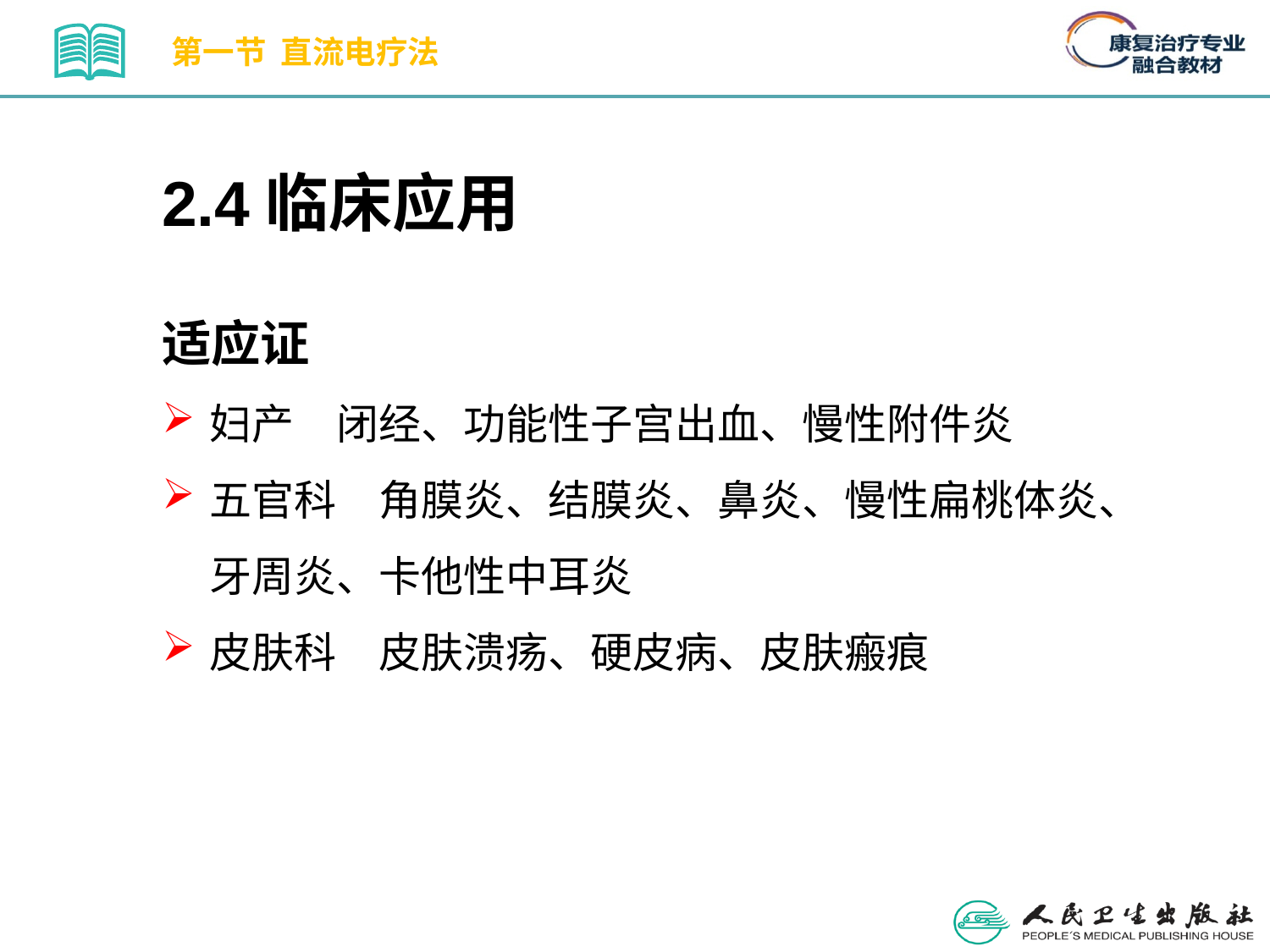

第一节  直流电疗法
2.4临床应用
适应证
妇产　闭经、功能性子宫出血、慢性附件炎
五官科　角膜炎、结膜炎、鼻炎、慢性扁桃体炎、牙周炎、卡他性中耳炎
皮肤科　皮肤溃疡、硬皮病、皮肤瘢痕